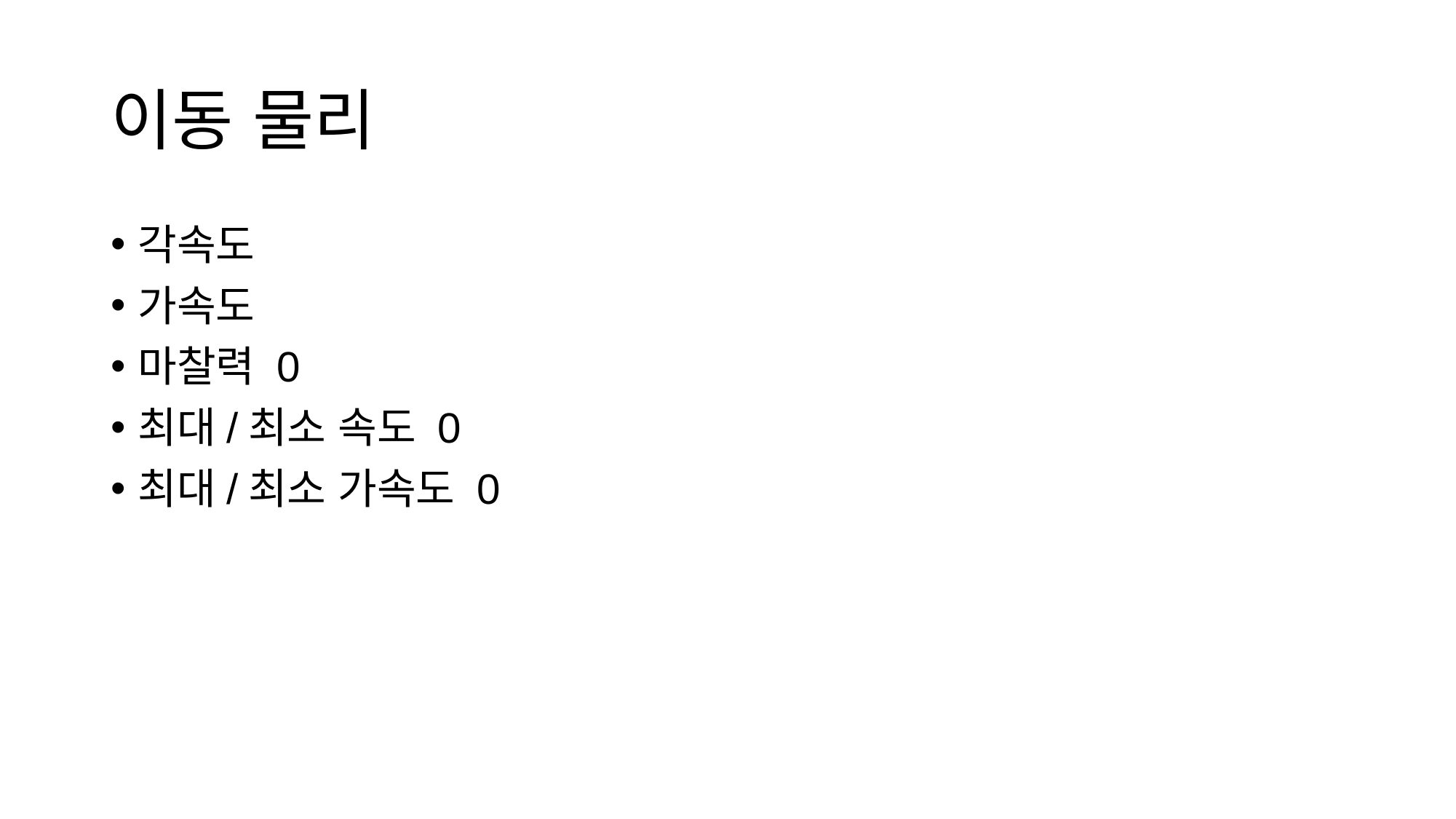

# 이동 물리
각속도
가속도
마찰력 0
최대/최소 속도 0
최대/최소 가속도 0